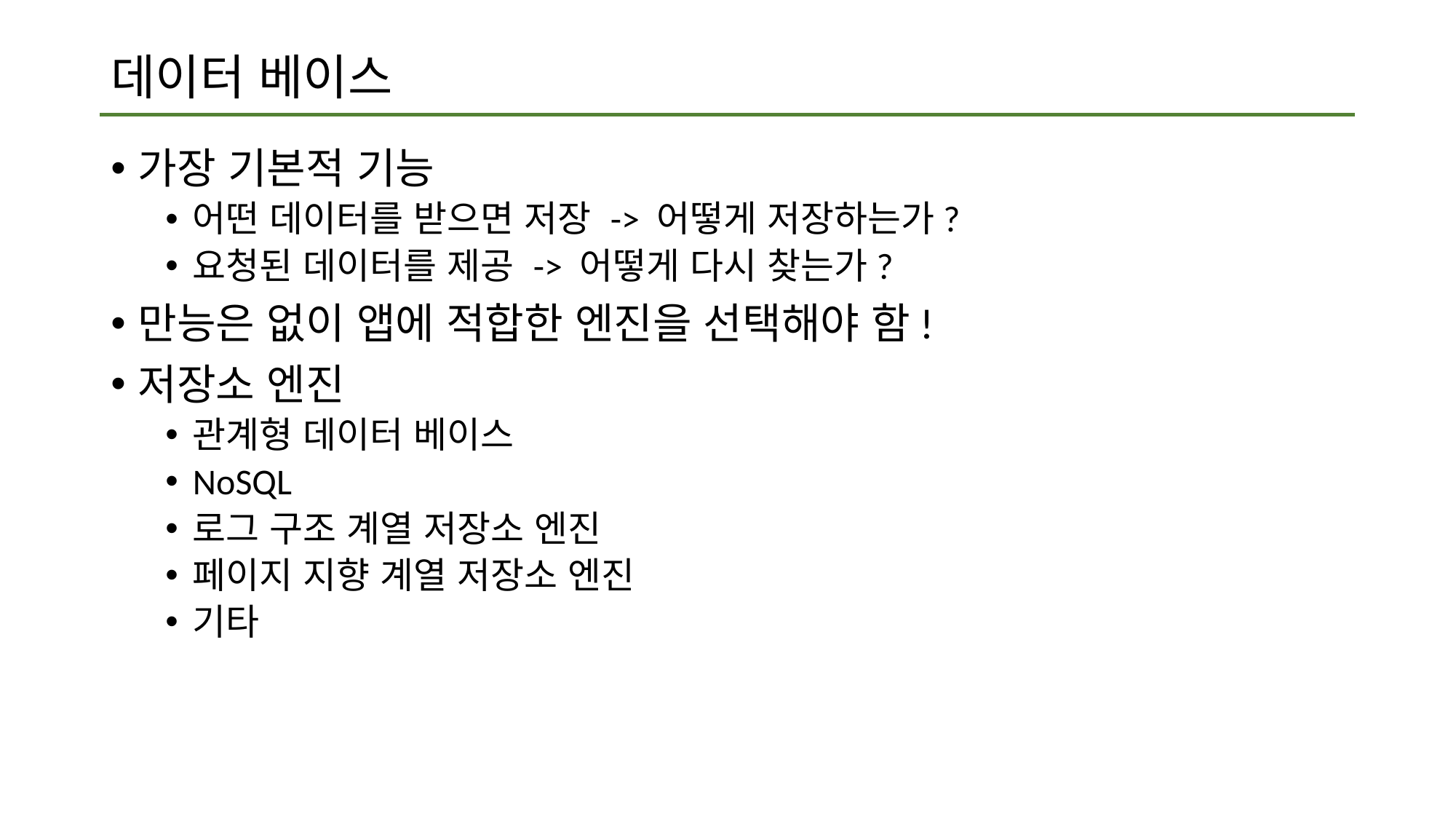

# 데이터 베이스
가장 기본적 기능
어떤 데이터를 받으면 저장 -> 어떻게 저장하는가?
요청된 데이터를 제공 -> 어떻게 다시 찾는가?
만능은 없이 앱에 적합한 엔진을 선택해야 함!
저장소 엔진
관계형 데이터 베이스
NoSQL
로그 구조 계열 저장소 엔진
페이지 지향 계열 저장소 엔진
기타